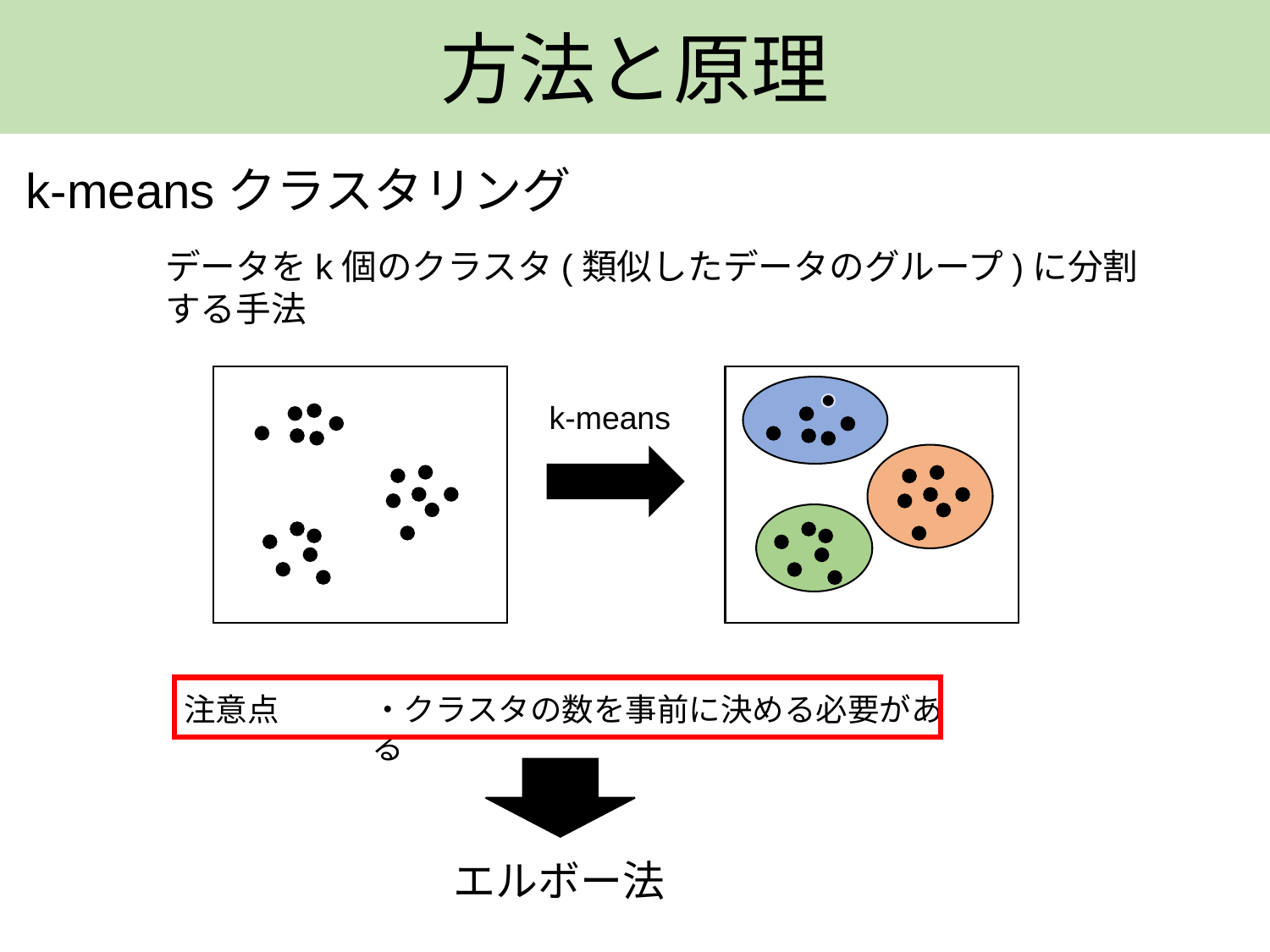

方法と原理
k-meansクラスタリング
データをk個のクラスタ(類似したデータのグループ)に分割する手法

k-means

注意点
・クラスタの数を事前に決める必要がある

エルボー法